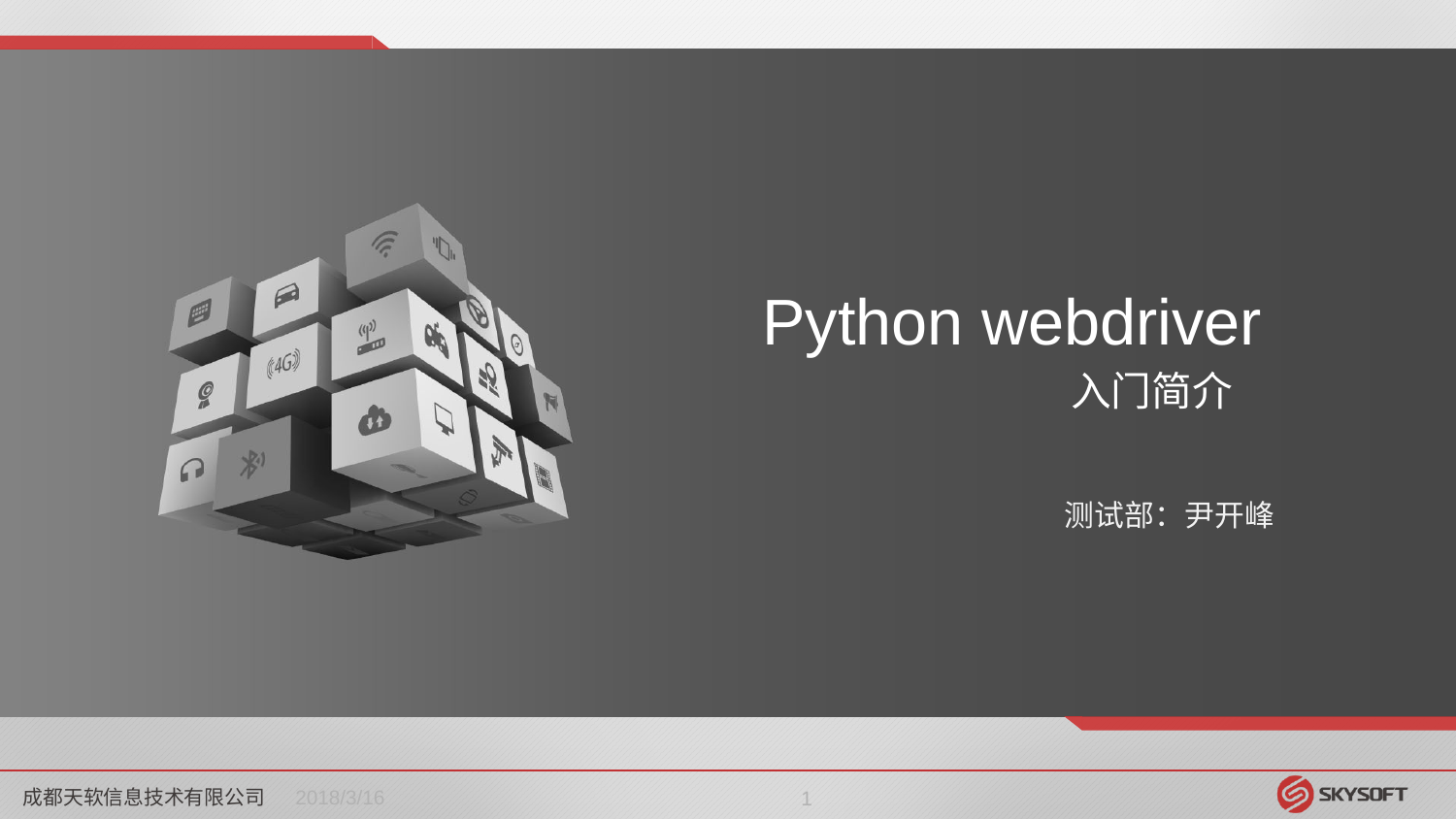

Python webdriver
                              入门简介
测试部：尹开峰
成都天软信息技术有限公司
2018/3/16
1